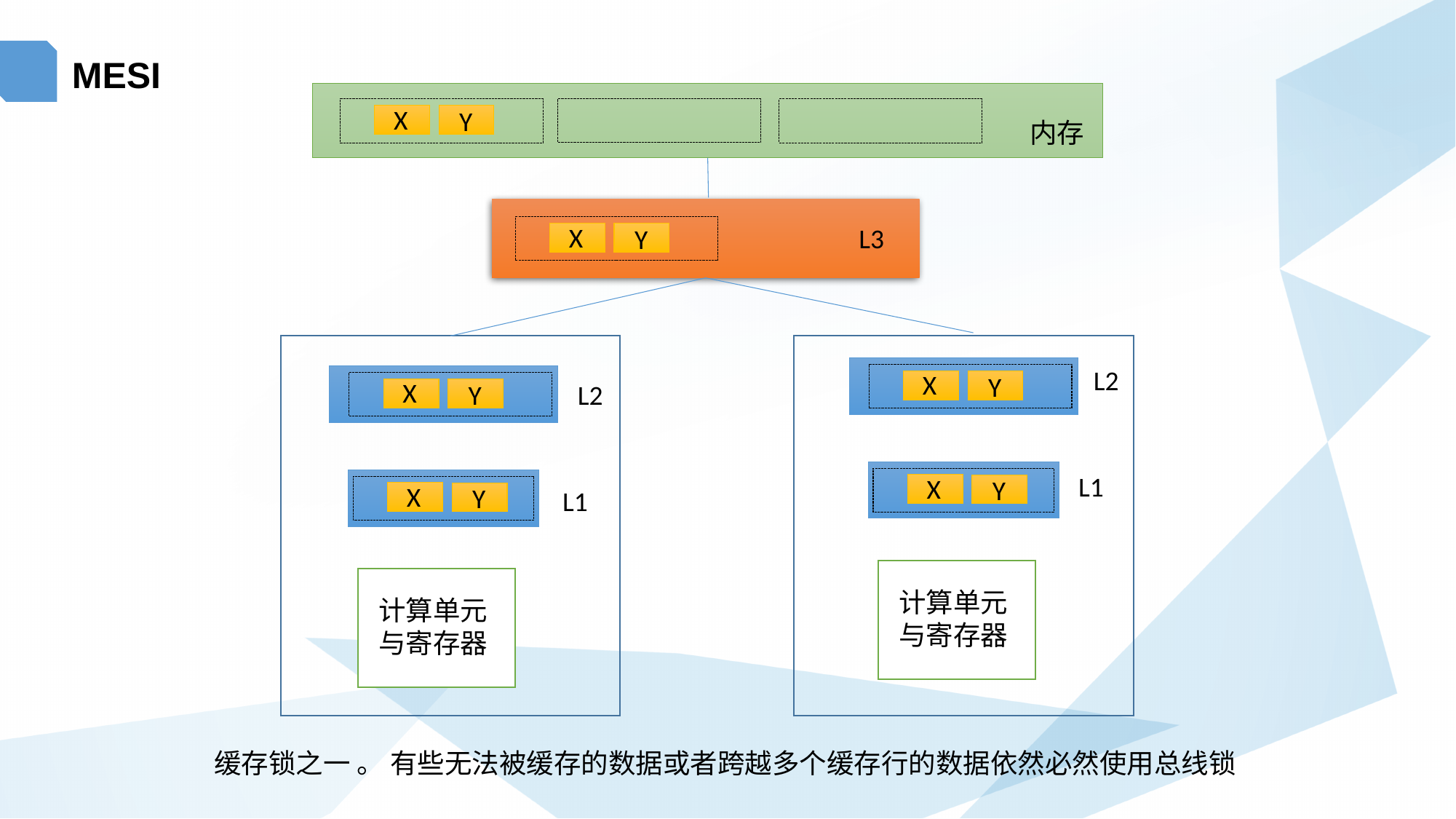

MESI

X
Y

内存

X
Y

L3

计算单元与寄存器
L2
X
Y

计算单元与寄存器
X
Y

L2
L1
X
Y

X
Y

L1
缓存锁之一 。 有些无法被缓存的数据或者跨越多个缓存行的数据依然必然使用总线锁